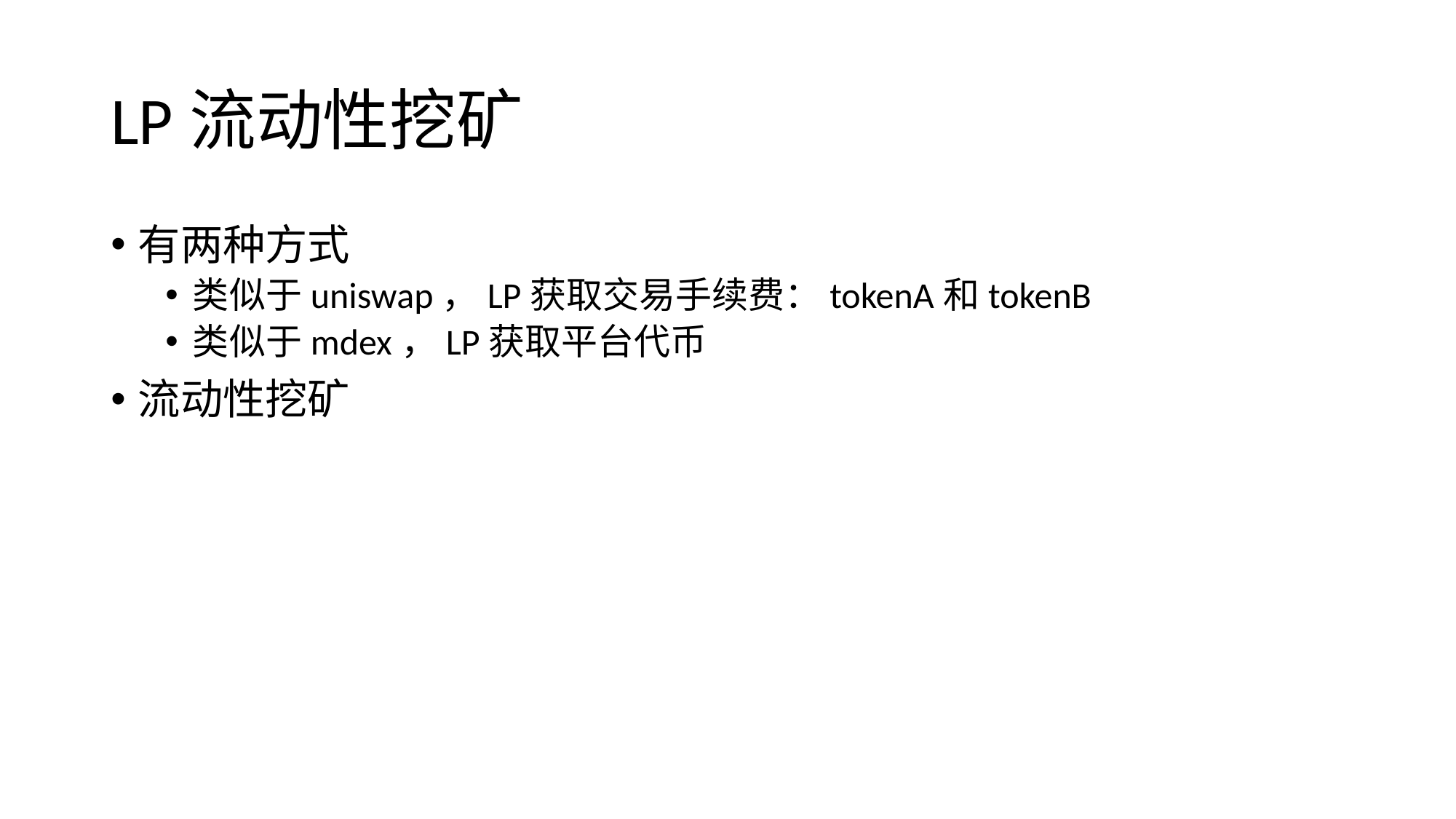

# LP流动性挖矿
有两种方式
类似于uniswap，LP获取交易手续费：tokenA和tokenB
类似于mdex，LP获取平台代币
流动性挖矿